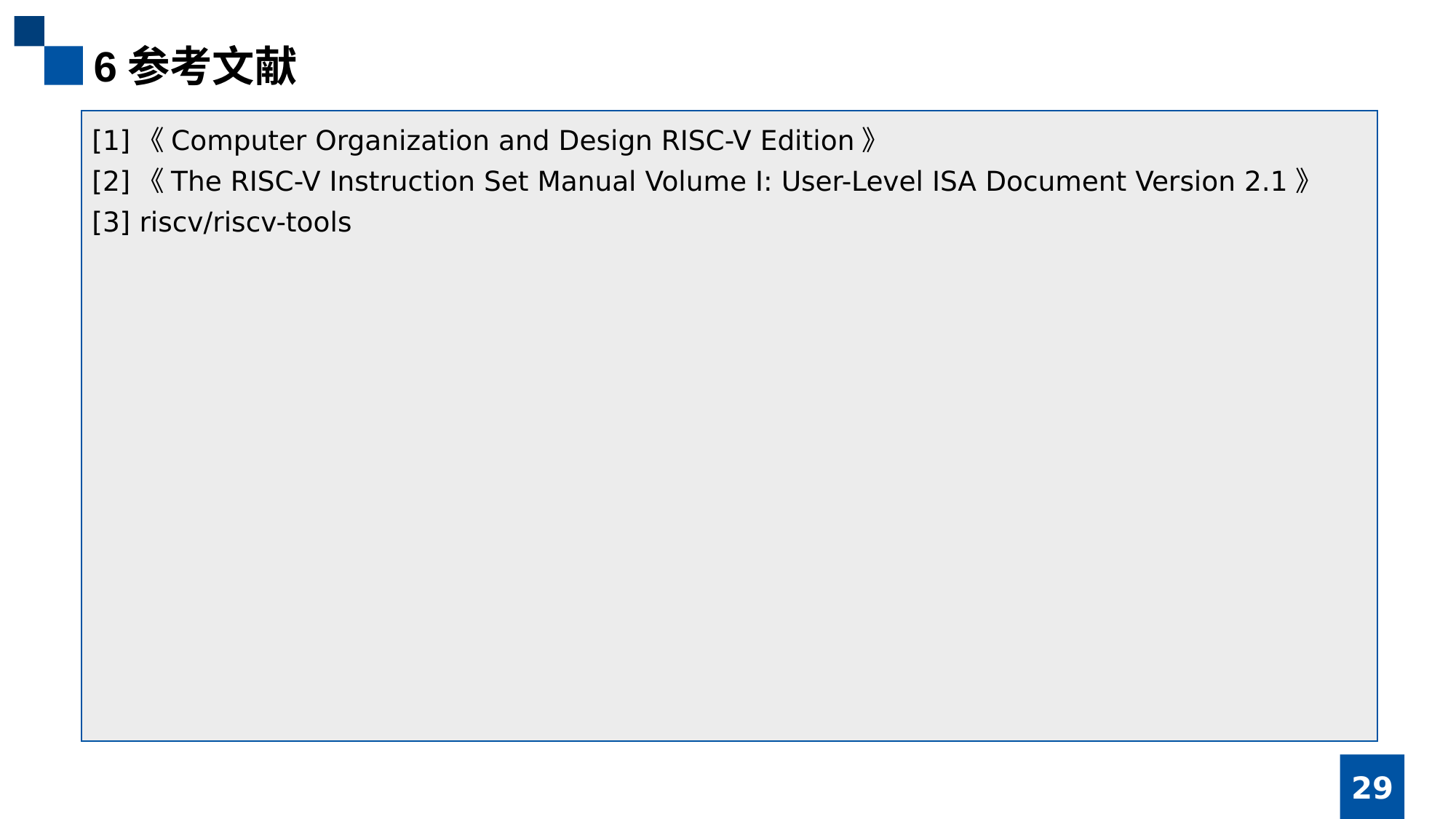

6参考文献
[1]《Computer Organization and Design RISC-V Edition》
[2]《The RISC-V Instruction Set Manual Volume I: User-Level ISA Document Version 2.1》[3] riscv/riscv-tools

29